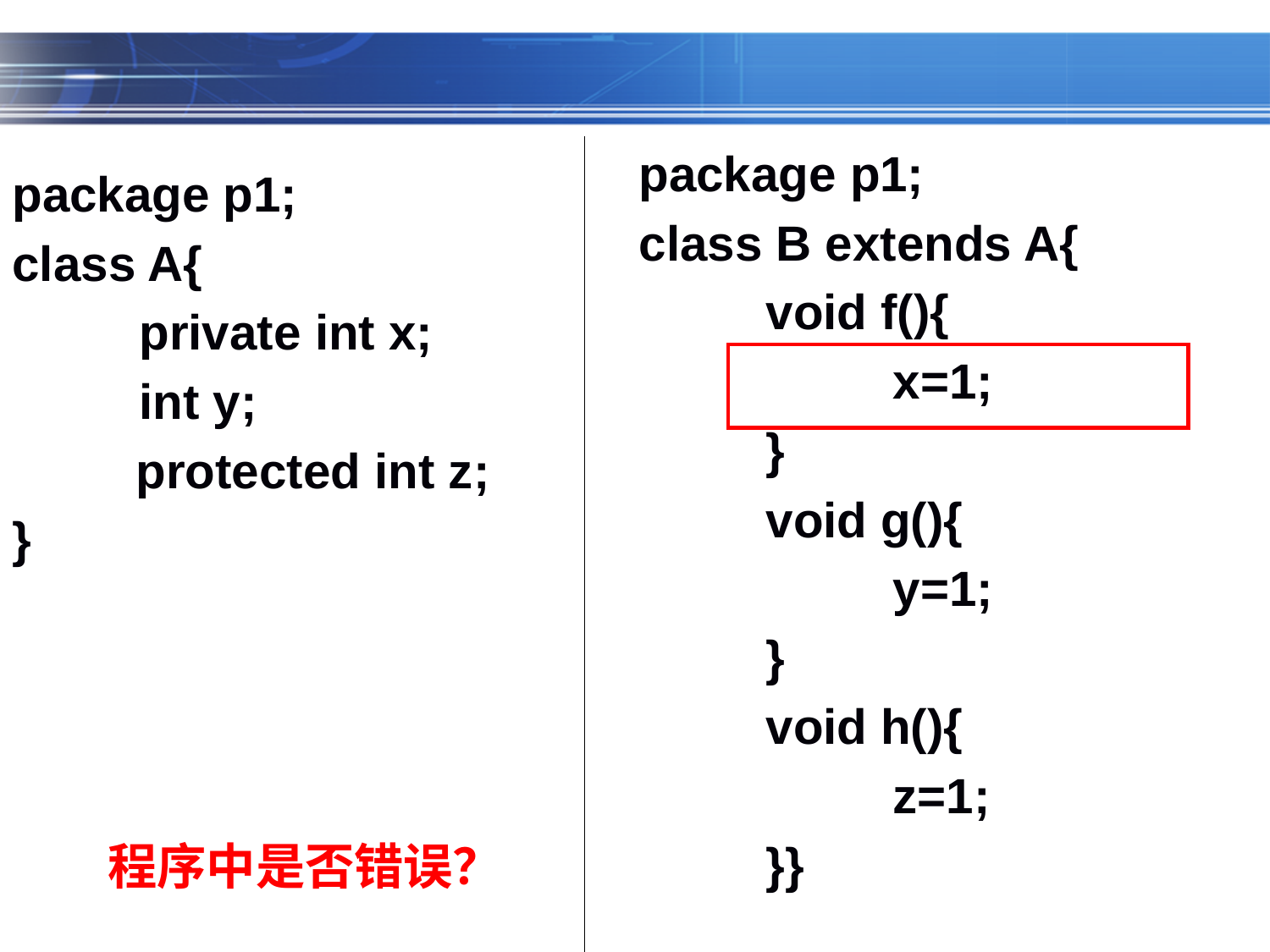

package p1;
class B extends A{
	void f(){
		x=1;
	}
	void g(){
		y=1;
	}
	void h(){
		z=1;
	}}
package p1;
class A{
	private int x;
	int y;
         protected int z;
}

程序中是否错误？